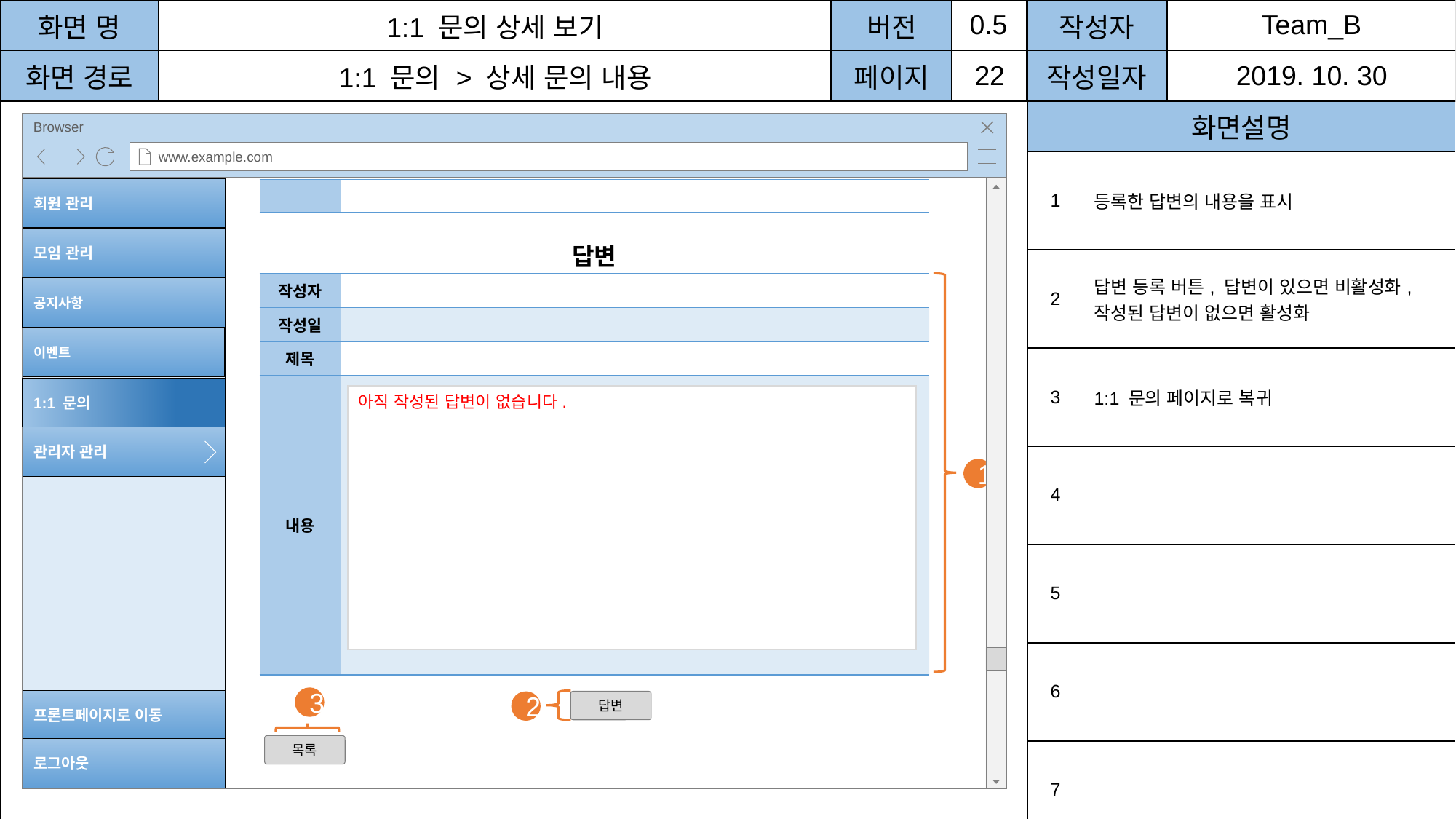

| 화면 명 | 1:1 문의 상세 보기 | 버전 |  | 작성자 |  |  |
| --- | --- | --- | --- | --- | --- | --- |
| 화면 경로 | 1:1 문의 > 상세 문의 내용 | 페이지 | 22 | 작성일자 |  |  |
|  |  |  |  | 화면설명 |  |  |
|  |  |  |  | 1 | 등록한 답변의 내용을 표시 |  |
|  |  |  |  | 2 | 답변 등록 버튼, 답변이 있으면 비활성화, 작성된 답변이 없으면 활성화 |  |
|  |  |  |  | 3 | 1:1 문의 페이지로 복귀 |  |
|  |  |  |  | 4 |  |  |
|  |  |  |  | 5 |  |  |
|  |  |  |  | 6 |  |  |
|  |  |  |  | 7 |  |  |
Browser

www.example.com

회원 관리

프론트페이지로 이동
로그아웃
모임 관리
관리자 관리

공지사항
이벤트
1:1 문의
|  |  |
| --- | --- |
답변

| 작성자 |  |
| --- | --- |
| 작성일 |  |
| 제목 |  |
| 내용 |  |
아직 작성된 답변이 없습니다.
1
3

답변
2

목록